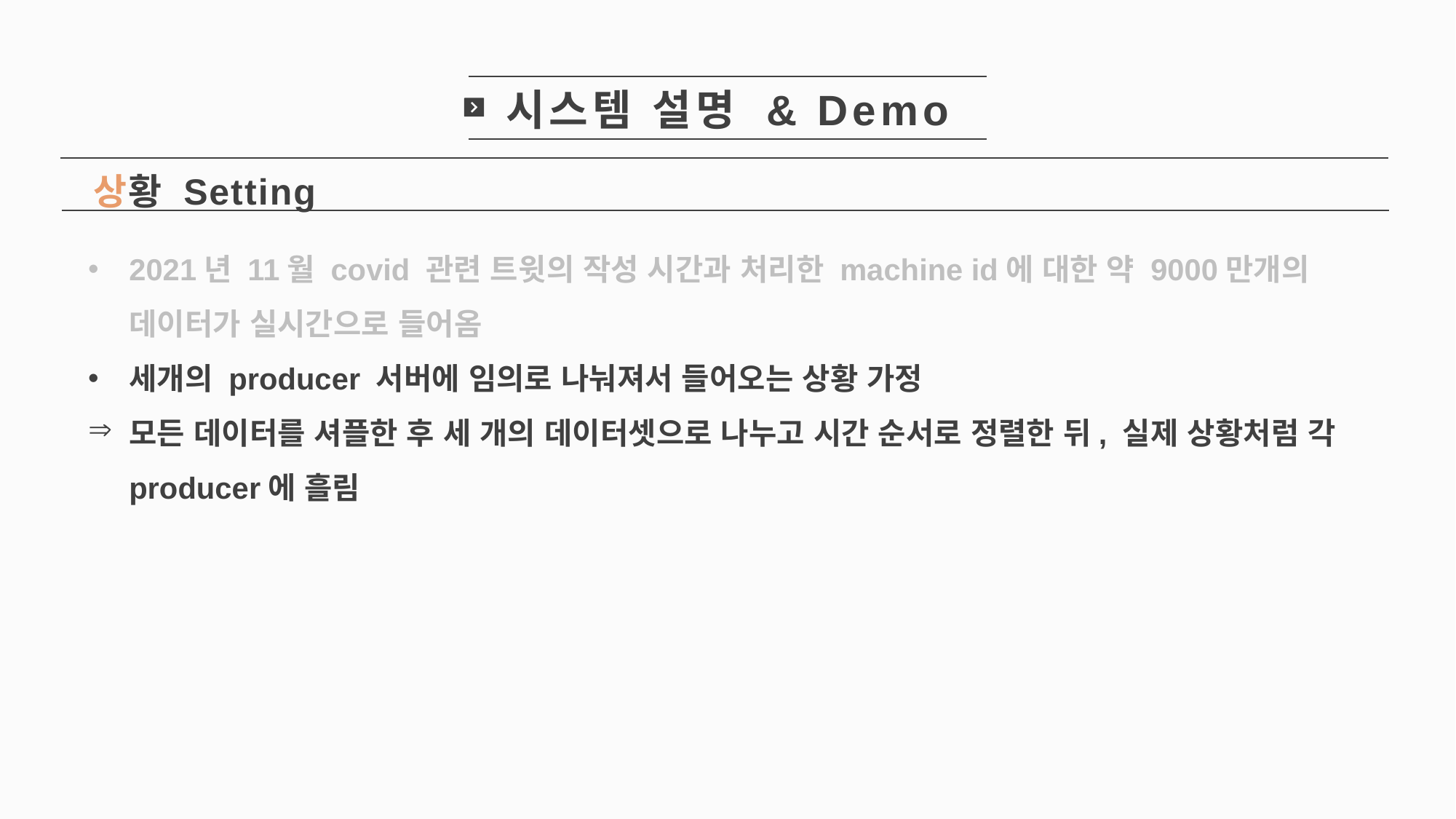

시스템 설명 & Demo

상황 Setting
2021년 11월 covid 관련 트윗의 작성 시간과 처리한 machine id에 대한 약 9000만개의 데이터가 실시간으로 들어옴
세개의 producer 서버에 임의로 나눠져서 들어오는 상황 가정
모든 데이터를 셔플한 후 세 개의 데이터셋으로 나누고 시간 순서로 정렬한 뒤, 실제 상황처럼 각 producer에 흘림